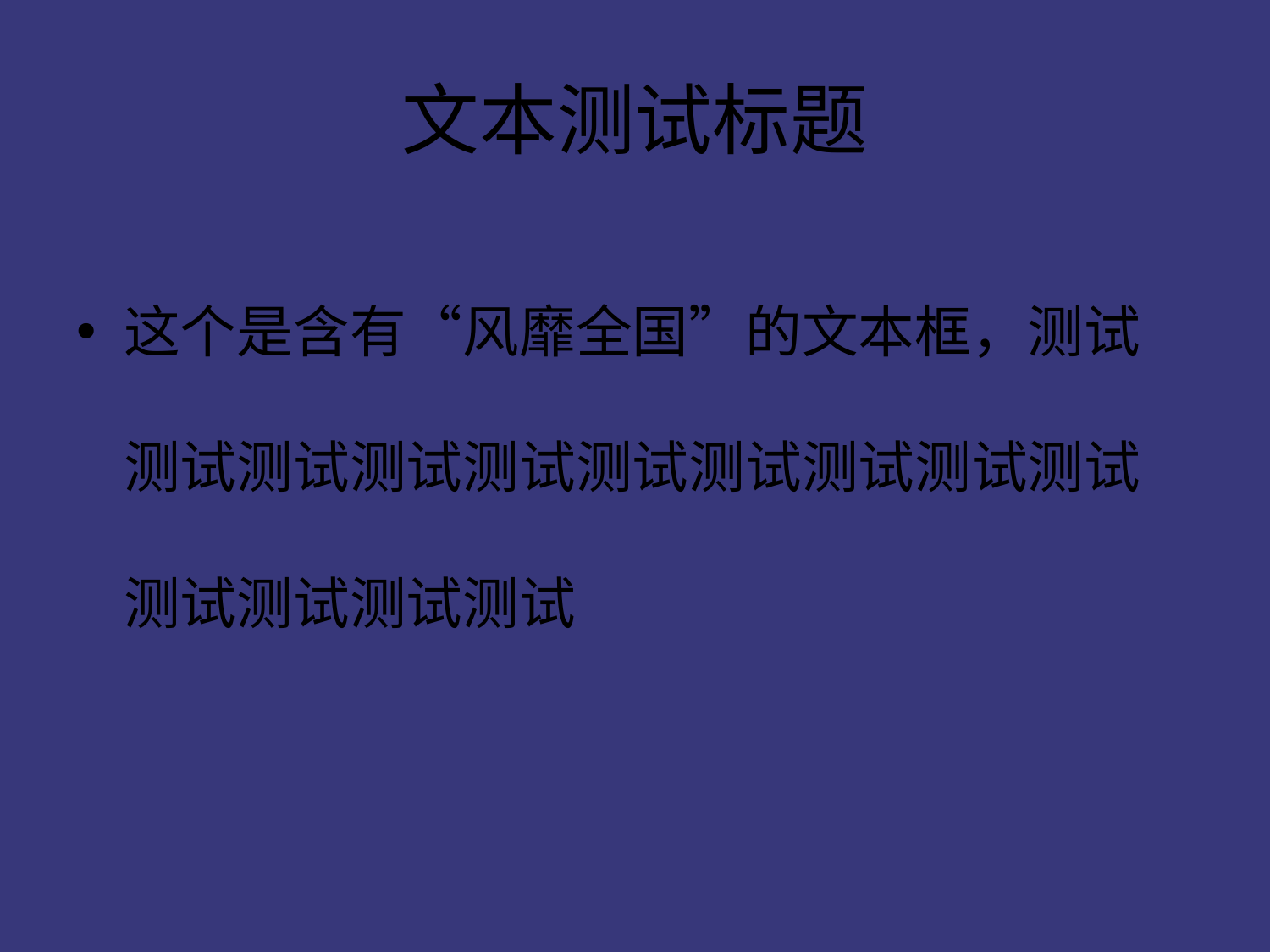

# 文本测试标题
这个是含有“风靡全国”的文本框，测试测试测试测试测试测试测试测试测试测试测试测试测试测试